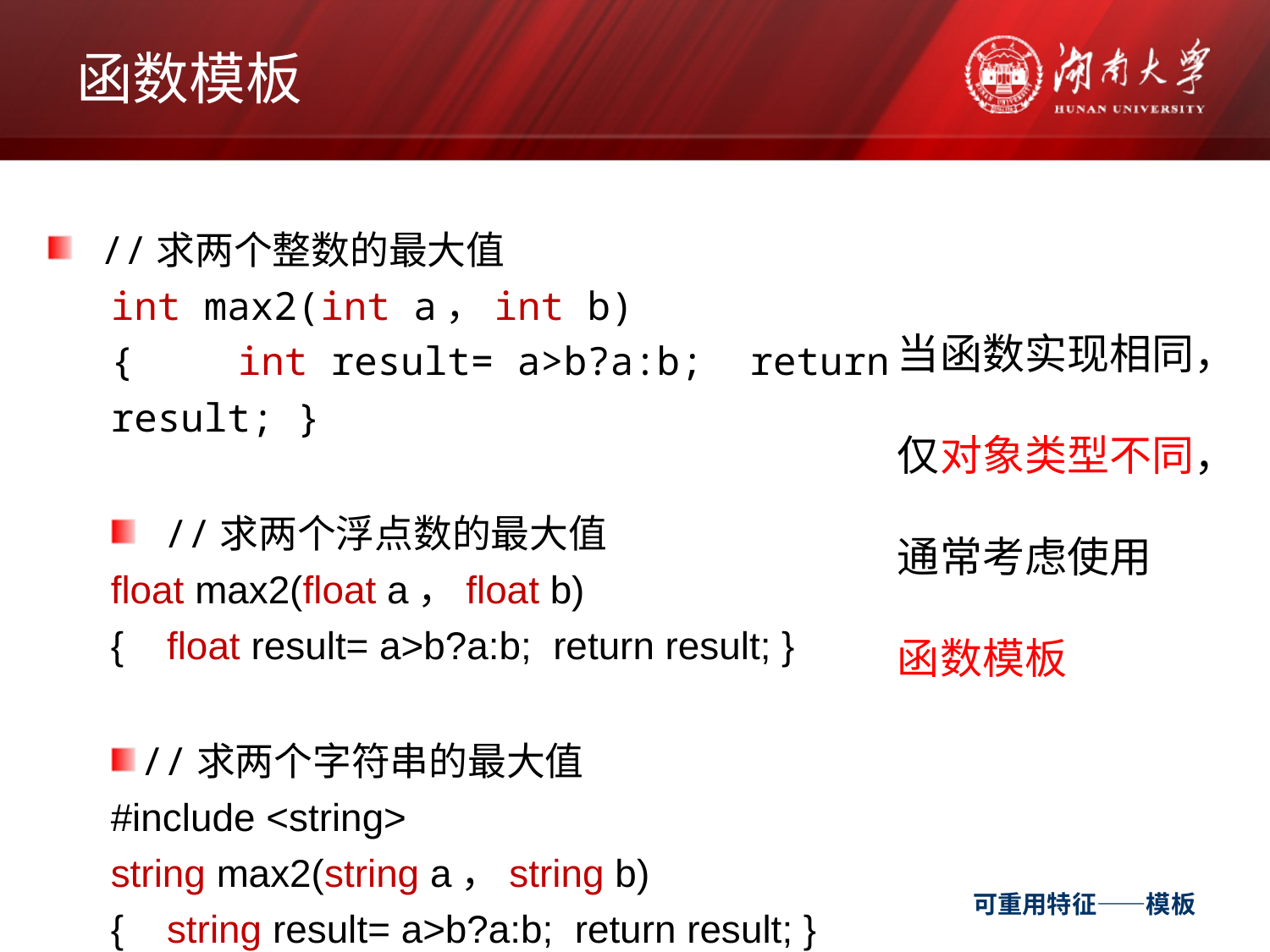

# 函数模板
 //求两个整数的最大值
int max2(int a，int b)
{ 	int result= a>b?a:b;  return result; }

 //求两个浮点数的最大值
float max2(float a，float b)
{    float result= a>b?a:b;  return result; }

//求两个字符串的最大值
#include <string>
string max2(string a，string b)
{    string result= a>b?a:b;  return result; }
当函数实现相同，仅对象类型不同，通常考虑使用
函数模板